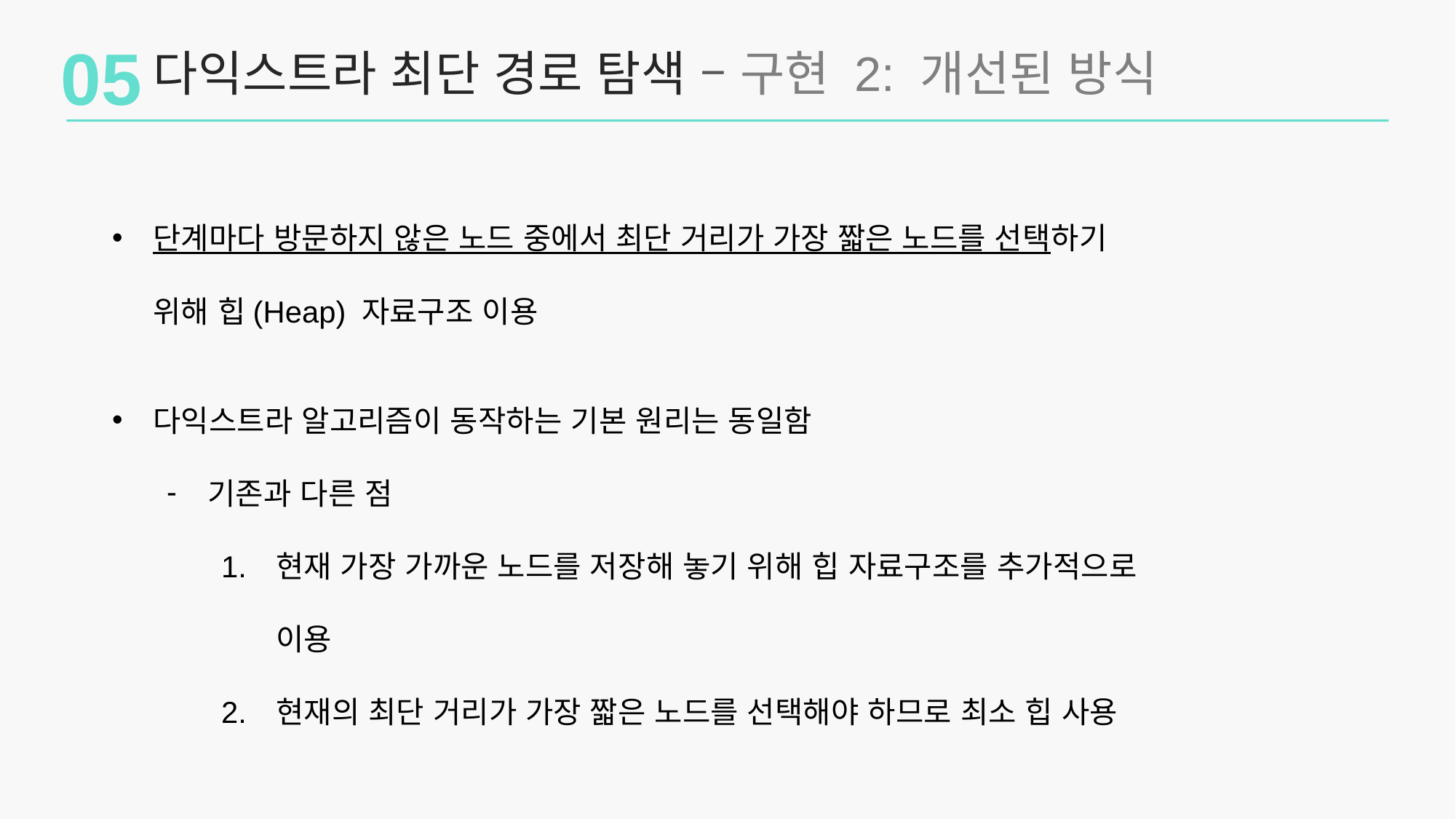

05
다익스트라 최단 경로 탐색 – 구현 2: 개선된 방식

단계마다 방문하지 않은 노드 중에서 최단 거리가 가장 짧은 노드를 선택하기 위해 힙(Heap) 자료구조 이용

다익스트라 알고리즘이 동작하는 기본 원리는 동일함
기존과 다른 점
현재 가장 가까운 노드를 저장해 놓기 위해 힙 자료구조를 추가적으로 이용
현재의 최단 거리가 가장 짧은 노드를 선택해야 하므로 최소 힙 사용